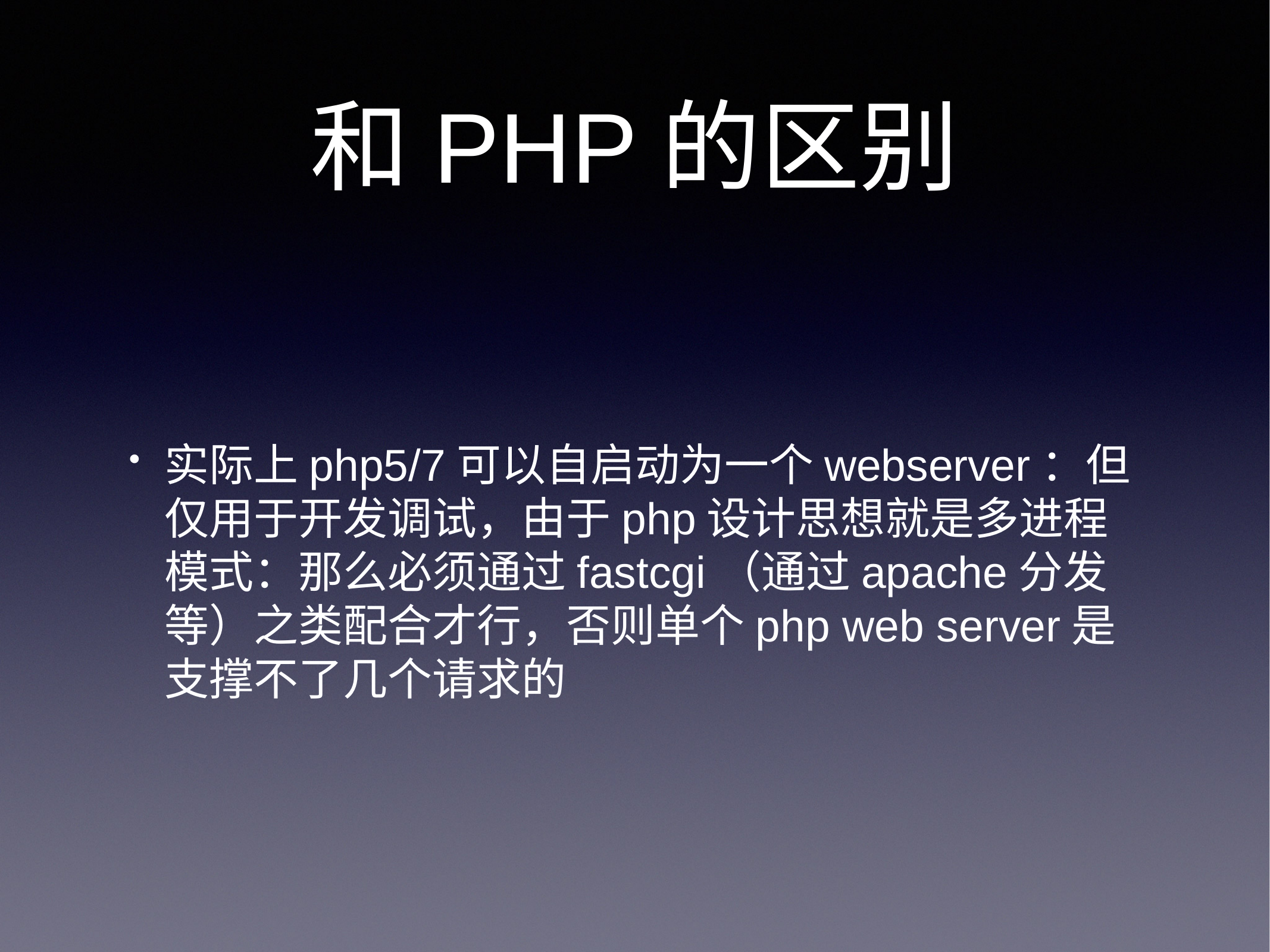

和PHP的区别
# 实际上php5/7可以自启动为一个webserver：但仅用于开发调试，由于php设计思想就是多进程模式：那么必须通过fastcgi（通过apache分发等）之类配合才行，否则单个php web server是支撑不了几个请求的